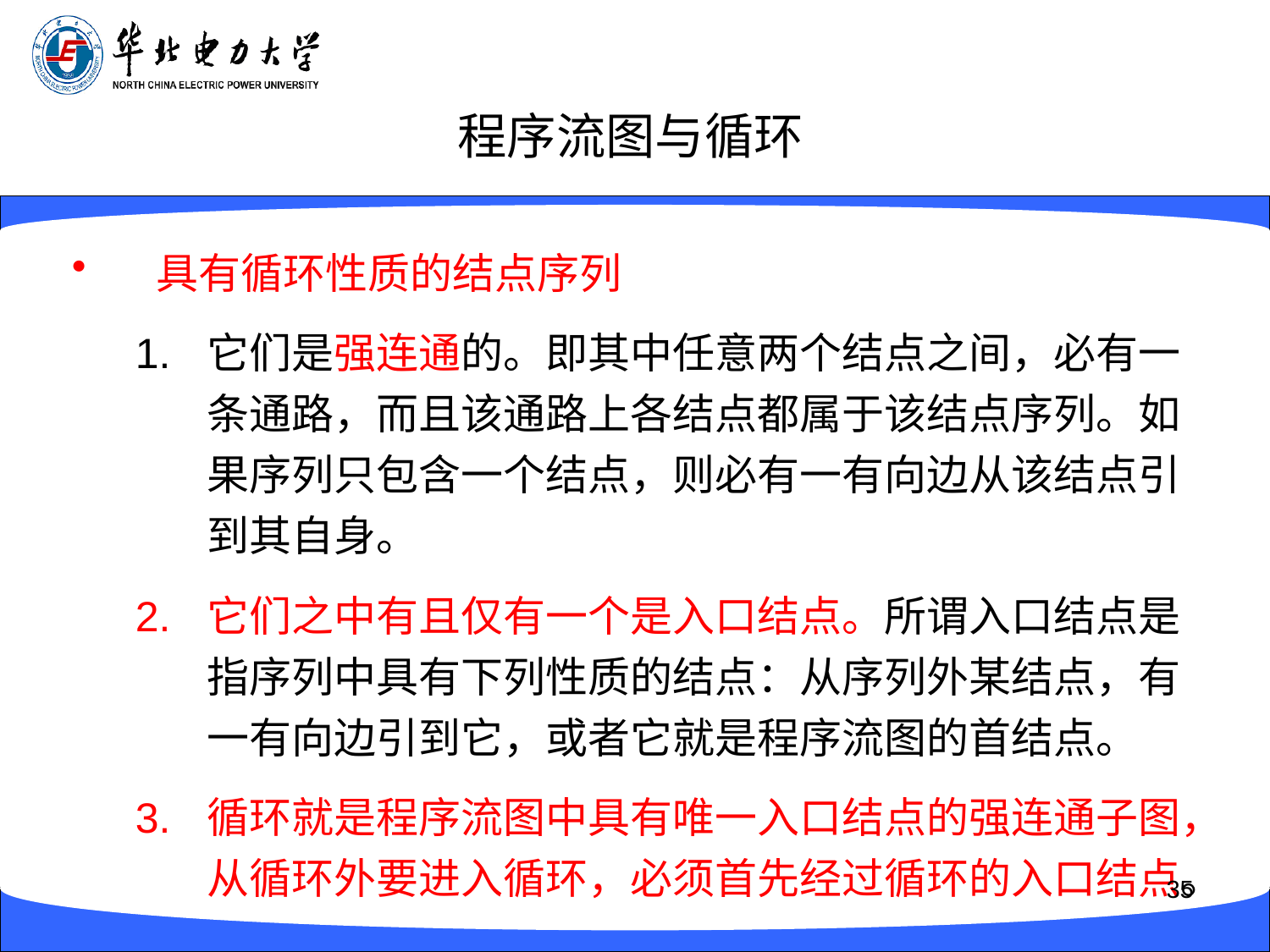

# 程序流图与循环
具有循环性质的结点序列
它们是强连通的。即其中任意两个结点之间，必有一条通路，而且该通路上各结点都属于该结点序列。如果序列只包含一个结点，则必有一有向边从该结点引到其自身。
它们之中有且仅有一个是入口结点。所谓入口结点是指序列中具有下列性质的结点：从序列外某结点，有一有向边引到它，或者它就是程序流图的首结点。
循环就是程序流图中具有唯一入口结点的强连通子图，从循环外要进入循环，必须首先经过循环的入口结点。
35